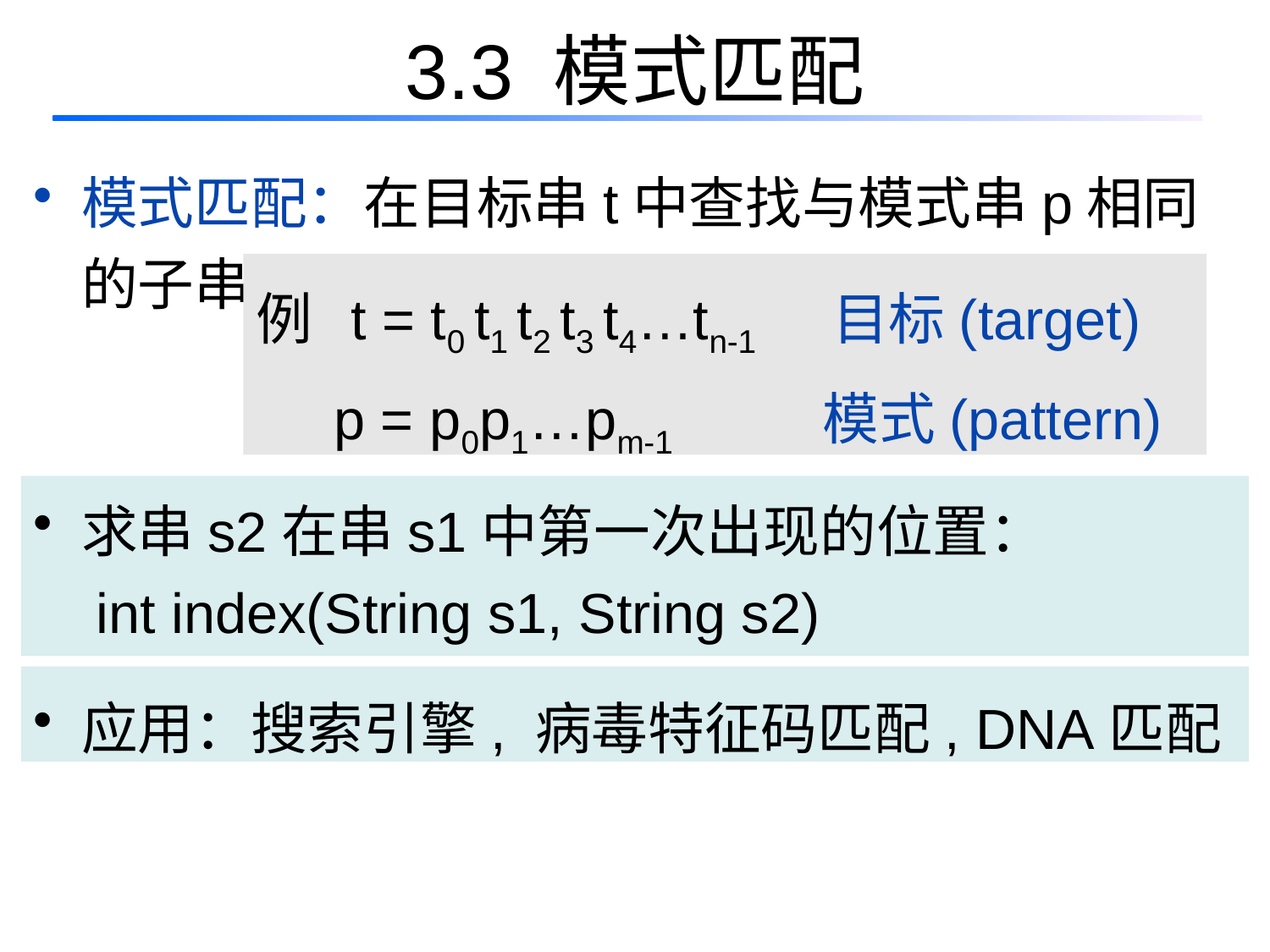

# 3.3 模式匹配

模式匹配：在目标串t中查找与模式串p相同的子串
例  t = t0 t1 t2 t3 t4…tn-1    目标(target)
     p = p0p1…pm-1               模式(pattern)
求串s2在串s1中第一次出现的位置：
    int index(String s1, String s2)
应用：搜索引擎, 病毒特征码匹配, DNA匹配